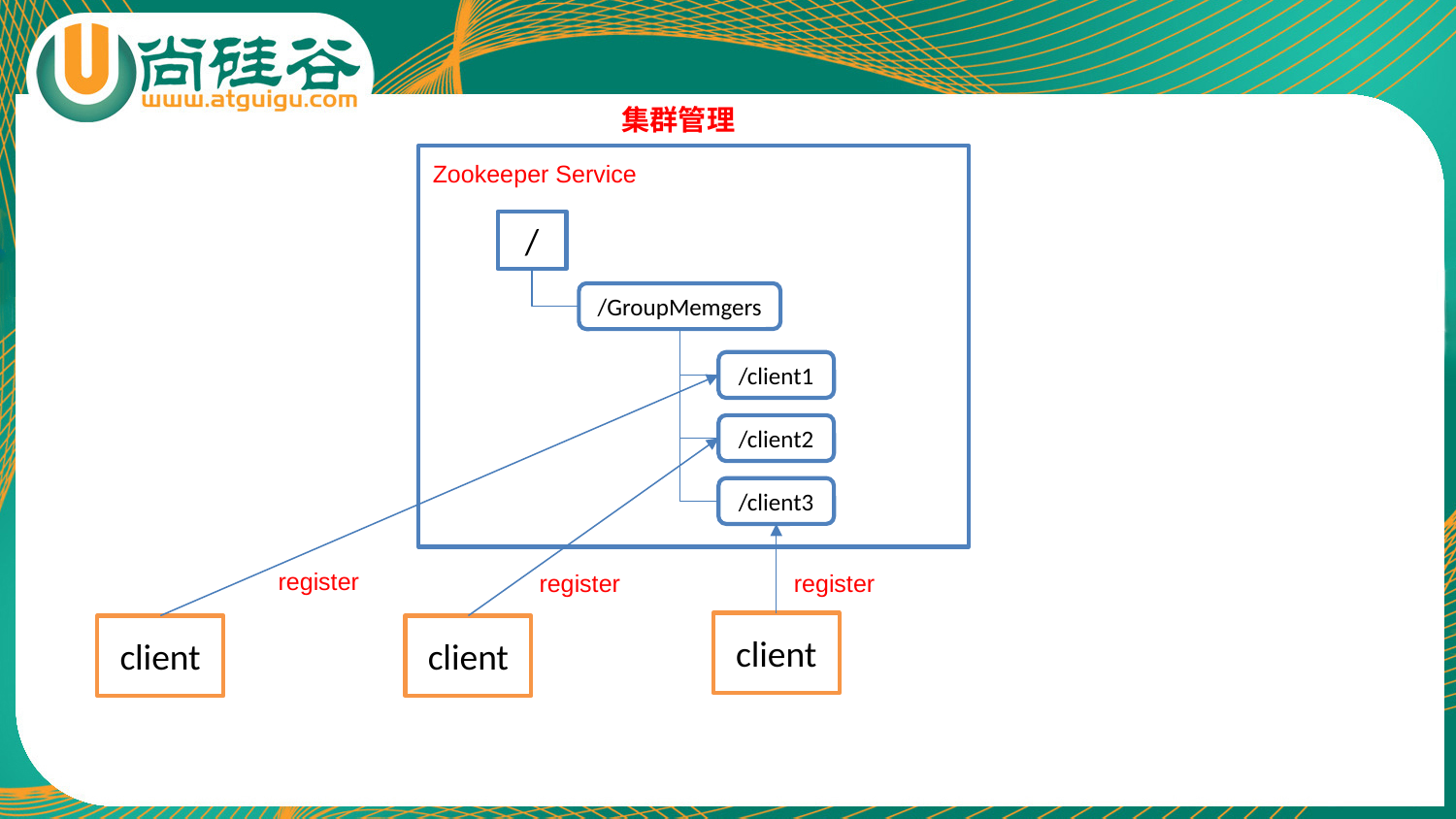

集群管理

Zookeeper Service
/
/GroupMemgers
/client1
/client2
/client3
register
register
register
client
client
client